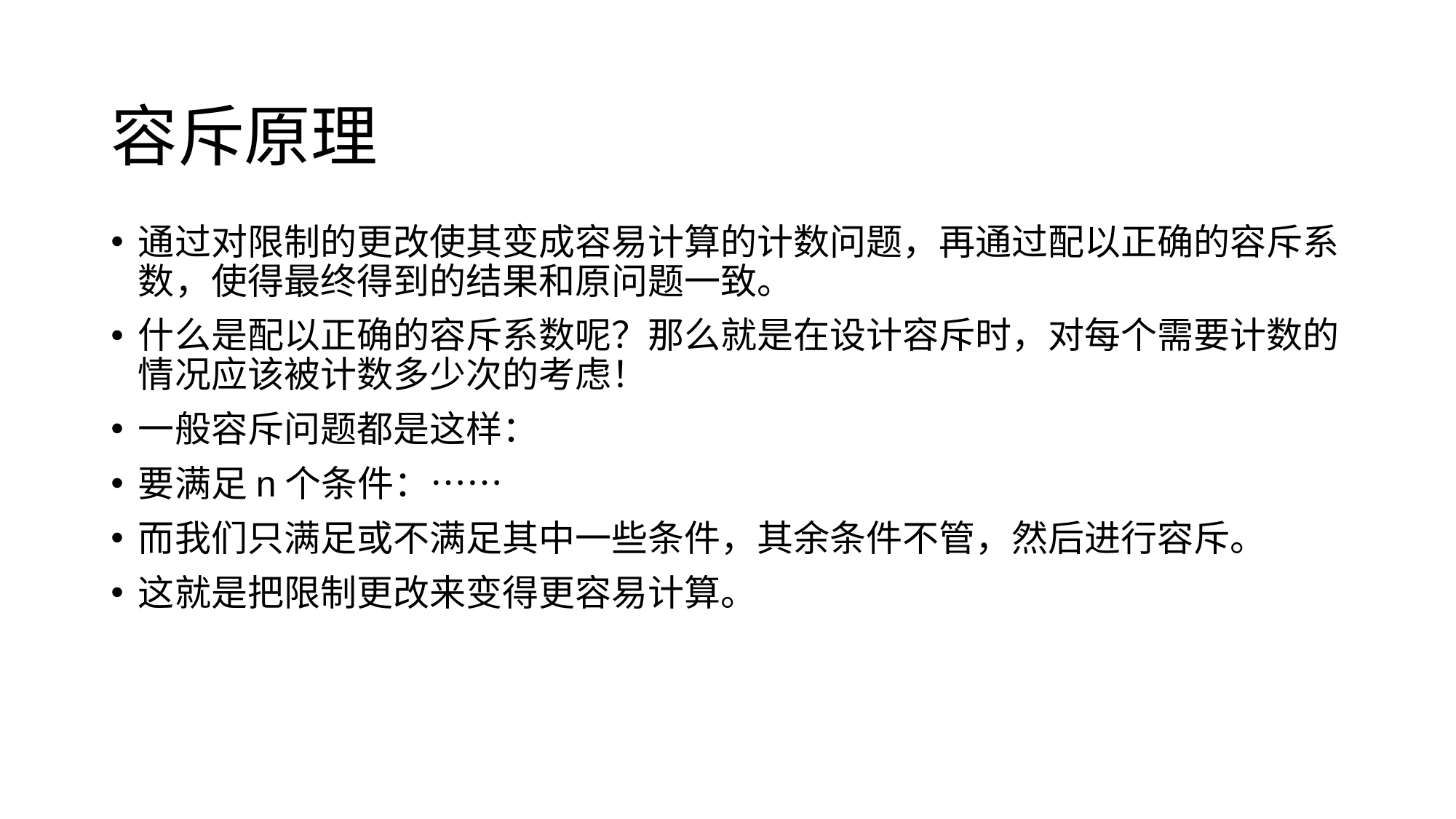

# 容斥原理
通过对限制的更改使其变成容易计算的计数问题，再通过配以正确的容斥系数，使得最终得到的结果和原问题一致。
什么是配以正确的容斥系数呢？那么就是在设计容斥时，对每个需要计数的情况应该被计数多少次的考虑！
一般容斥问题都是这样：
要满足n个条件：……
而我们只满足或不满足其中一些条件，其余条件不管，然后进行容斥。
这就是把限制更改来变得更容易计算。